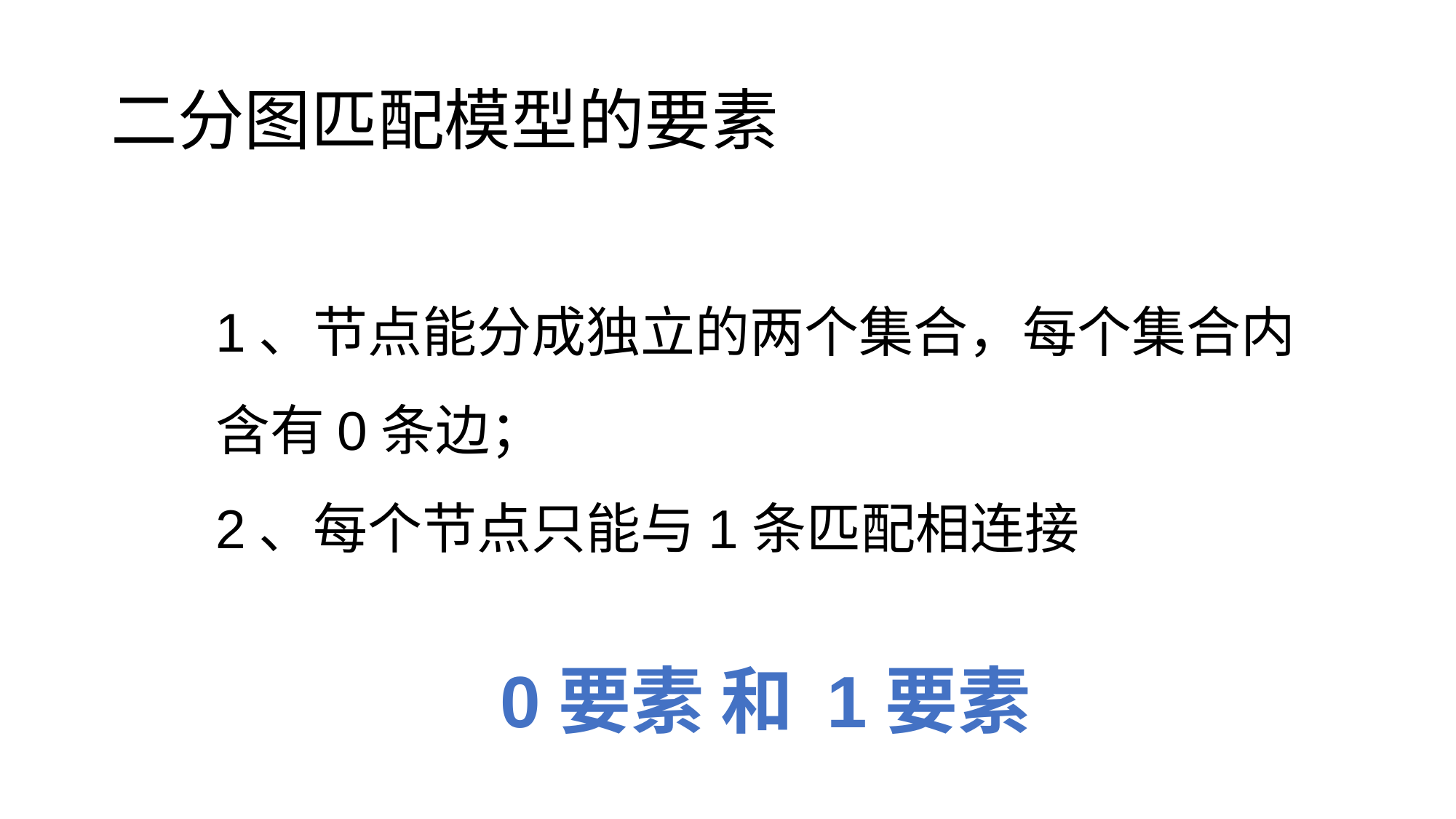

# 二分图匹配模型的要素
1、节点能分成独立的两个集合，每个集合内含有0条边；
2、每个节点只能与1条匹配相连接
0要素 和 1要素